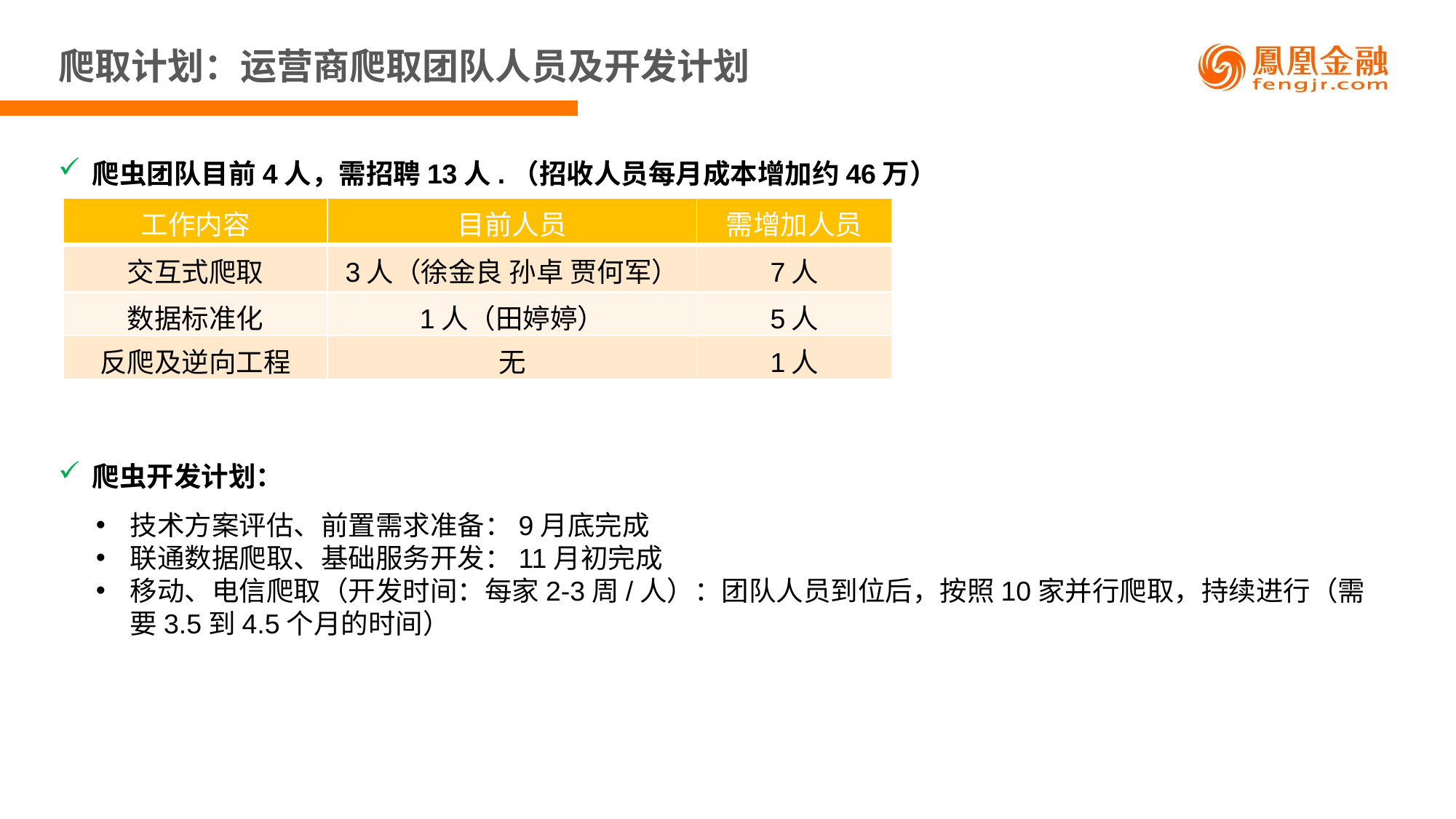

爬取计划：运营商爬取团队人员及开发计划
爬虫团队目前4人，需招聘13人.（招收人员每月成本增加约46万）
| 工作内容 | 目前人员 | 需增加人员 |
| --- | --- | --- |
| 交互式爬取 | 3人（徐金良 孙卓 贾何军） | 7人 |
| 数据标准化 | 1人（田婷婷） | 5人 |
| 反爬及逆向工程 | 无 | 1人 |
功能
爬虫开发计划：
效率
技术方案评估、前置需求准备：9月底完成
联通数据爬取、基础服务开发：11月初完成
移动、电信爬取（开发时间：每家2-3周/人）：团队人员到位后，按照10家并行爬取，持续进行（需要3.5到4.5个月的时间）